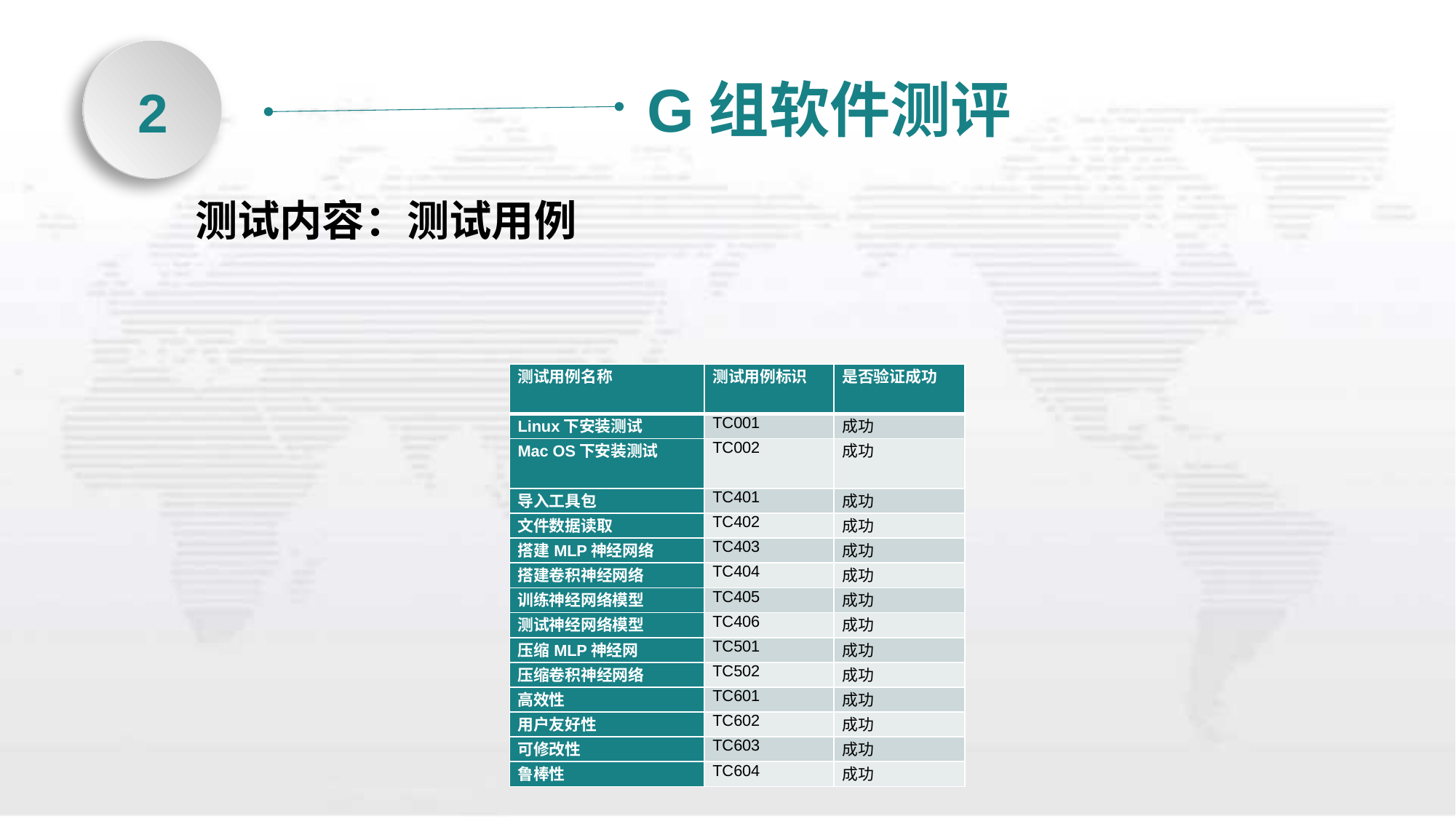

G组软件测评
2
测试内容：测试用例
| 测试用例名称 | 测试用例标识 | 是否验证成功 |
| --- | --- | --- |
| Linux下安装测试 | TC001 | 成功 |
| Mac OS下安装测试 | TC002 | 成功 |
| 导入工具包 | TC401 | 成功 |
| 文件数据读取 | TC402 | 成功 |
| 搭建MLP神经网络 | TC403 | 成功 |
| 搭建卷积神经网络 | TC404 | 成功 |
| 训练神经网络模型 | TC405 | 成功 |
| 测试神经网络模型 | TC406 | 成功 |
| 压缩MLP神经网 | TC501 | 成功 |
| 压缩卷积神经网络 | TC502 | 成功 |
| 高效性 | TC601 | 成功 |
| 用户友好性 | TC602 | 成功 |
| 可修改性 | TC603 | 成功 |
| 鲁棒性 | TC604 | 成功 |